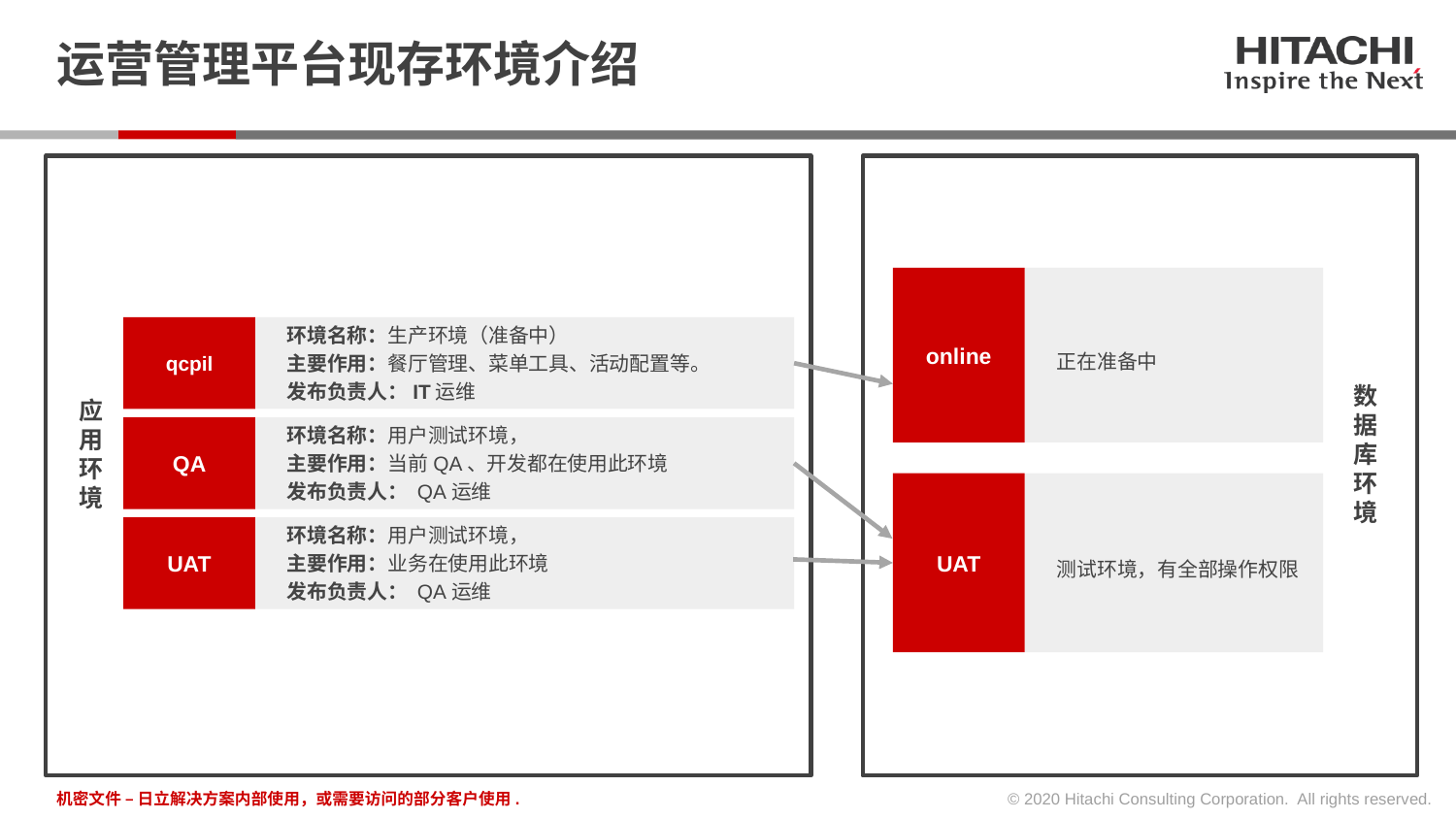

# 运营管理平台现存环境介绍

online
正在准备中
环境名称：生产环境（准备中）
主要作用：餐厅管理、菜单工具、活动配置等。
发布负责人：IT运维
qcpil
数据库环境
应用环境
环境名称：用户测试环境，
主要作用：当前QA、开发都在使用此环境
发布负责人： QA运维
QA
UAT
测试环境，有全部操作权限
环境名称：用户测试环境，
主要作用：业务在使用此环境
发布负责人： QA运维
UAT